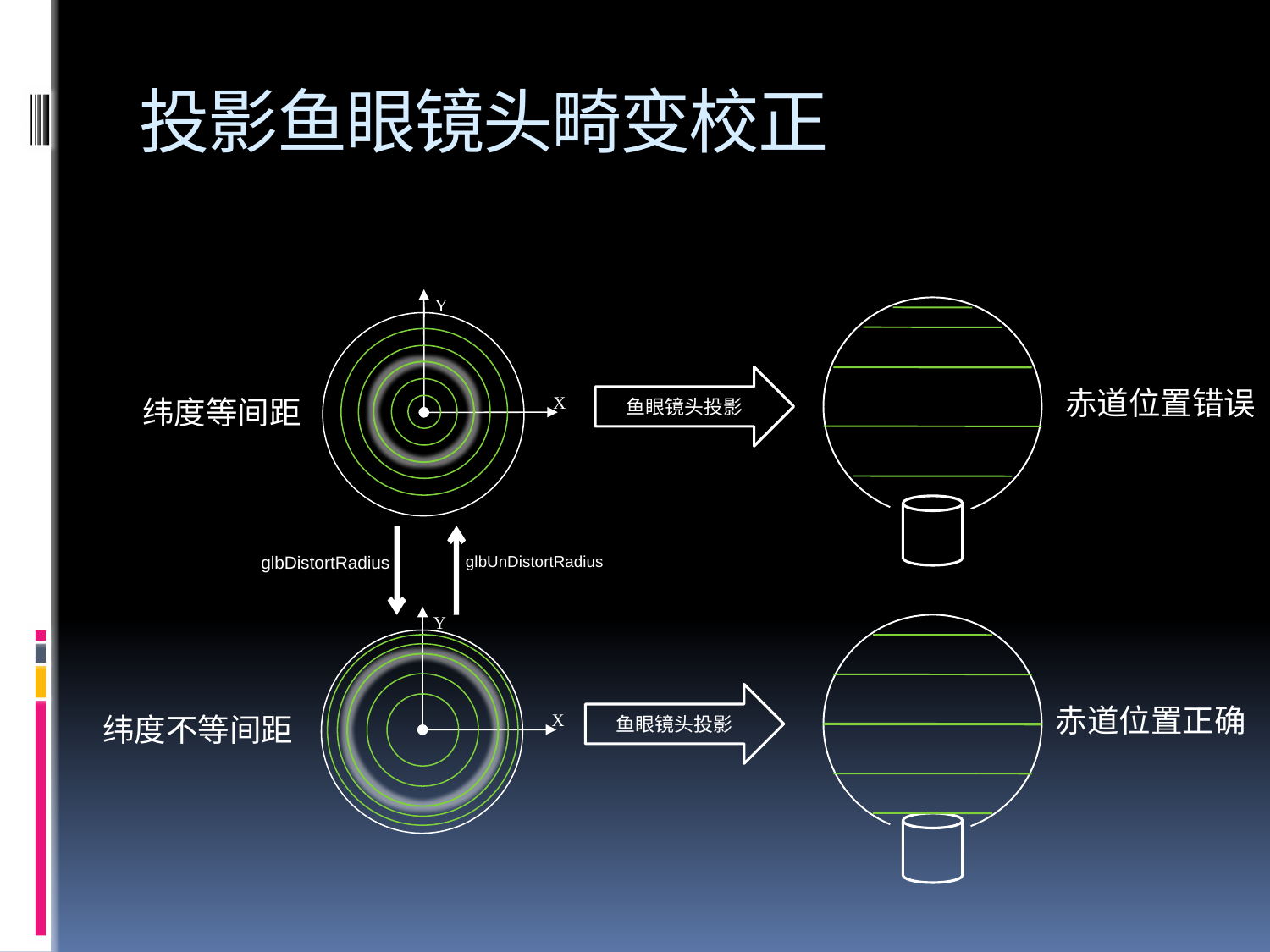

# 投影鱼眼镜头畸变校正

Y

X

鱼眼镜头投影
赤道位置错误
纬度等间距
glbDistortRadius
glbUnDistortRadius

Y

X

鱼眼镜头投影
赤道位置正确
纬度不等间距